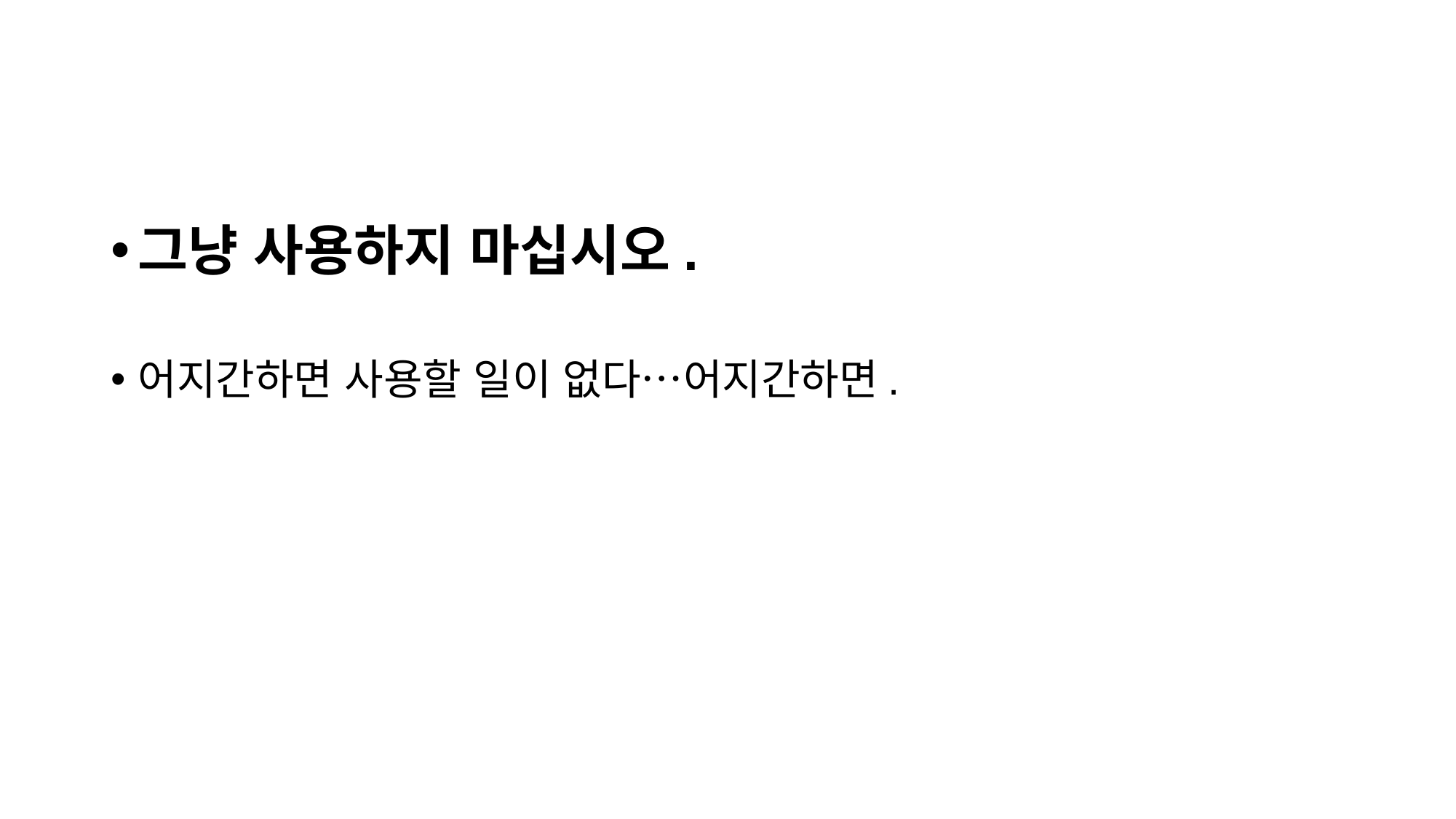

그냥 사용하지 마십시오.

어지간하면 사용할 일이 없다…어지간하면.